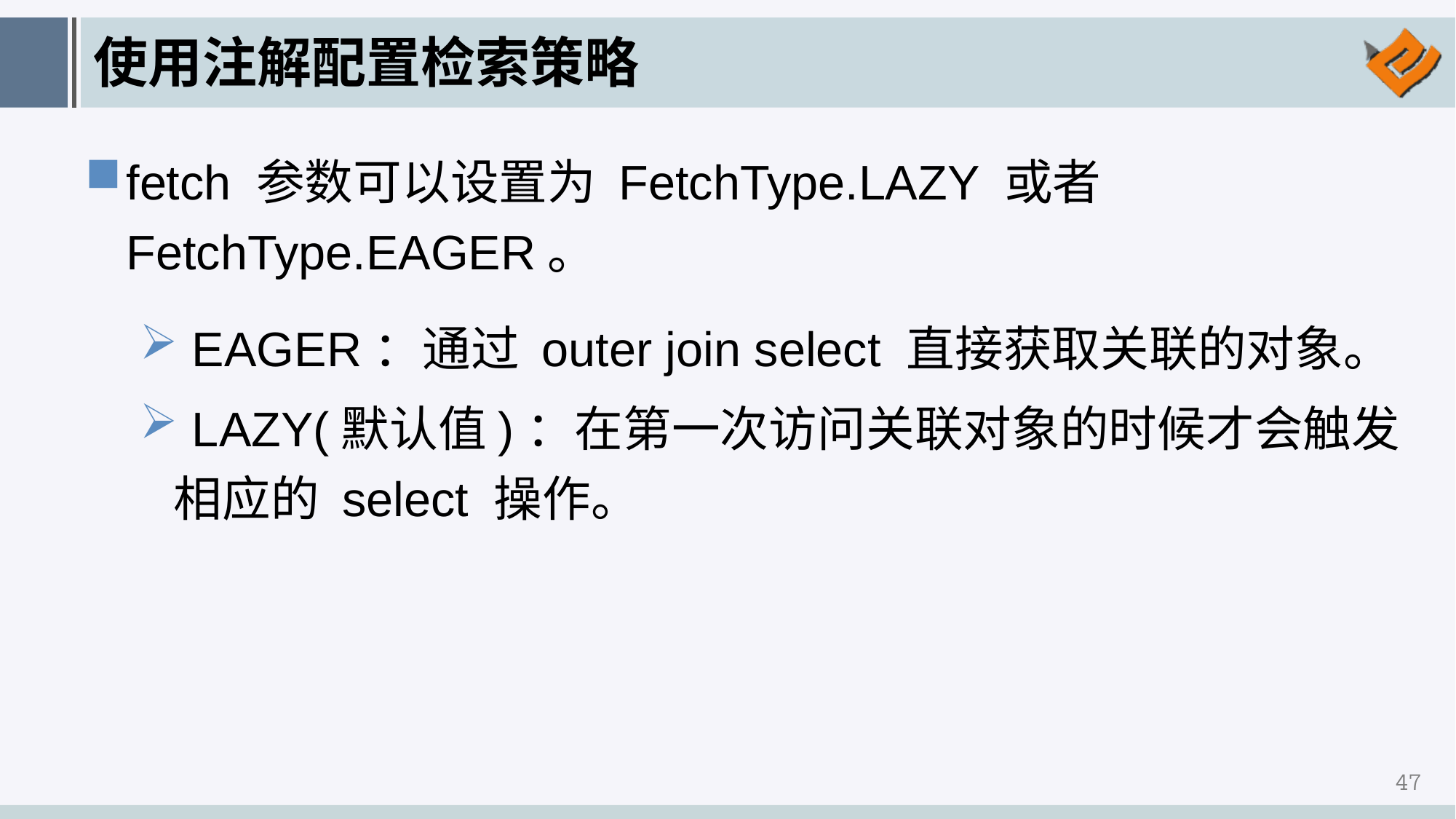

# 使用注解配置检索策略
fetch 参数可以设置为 FetchType.LAZY 或者 FetchType.EAGER。
 EAGER：通过 outer join select 直接获取关联的对象。
 LAZY(默认值)：在第一次访问关联对象的时候才会触发相应的 select 操作。